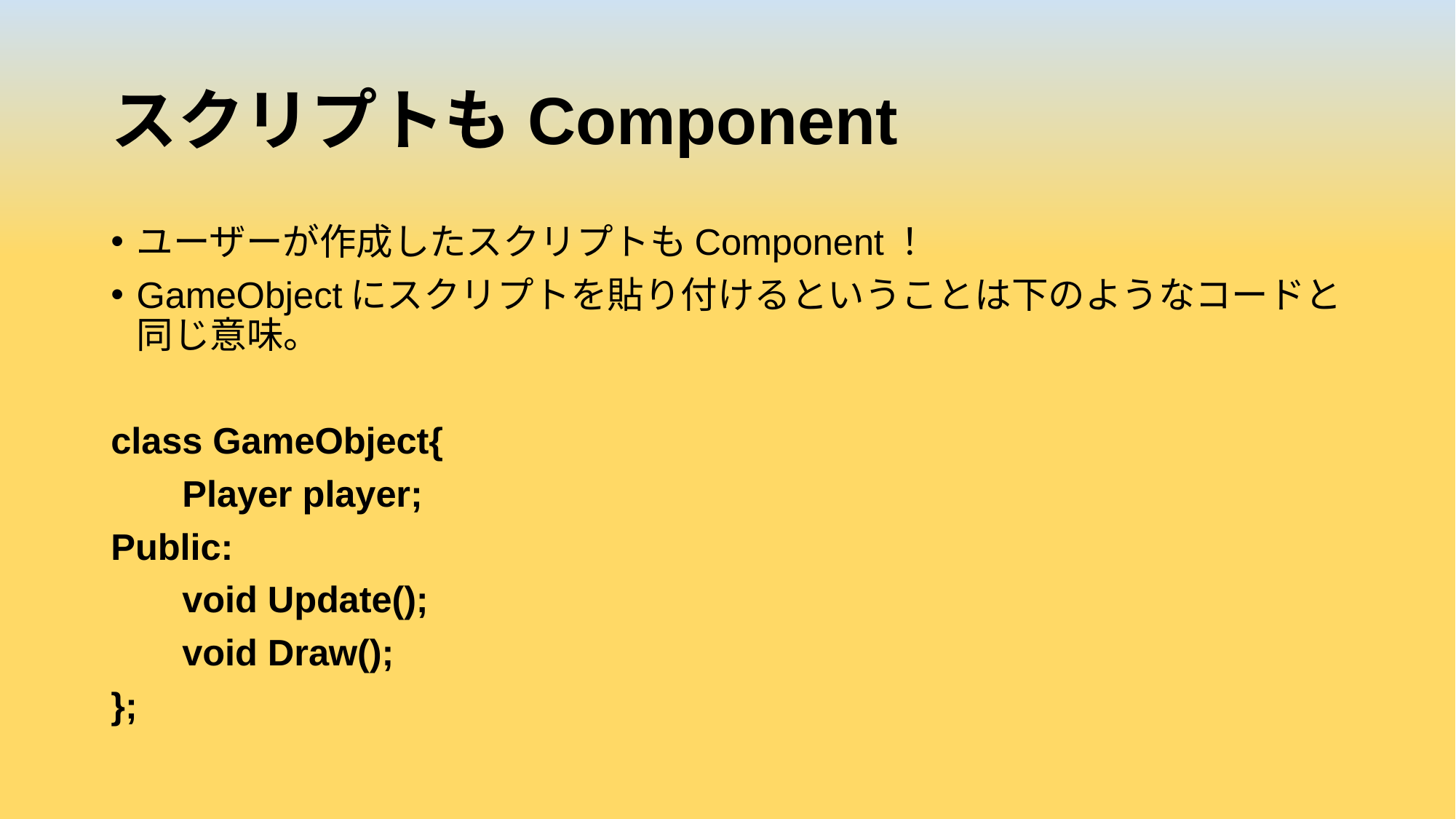

# スクリプトもComponent
ユーザーが作成したスクリプトもComponent！
GameObjectにスクリプトを貼り付けるということは下のようなコードと同じ意味。

class GameObject{
       Player player;
Public:
       void Update();
       void Draw();
};